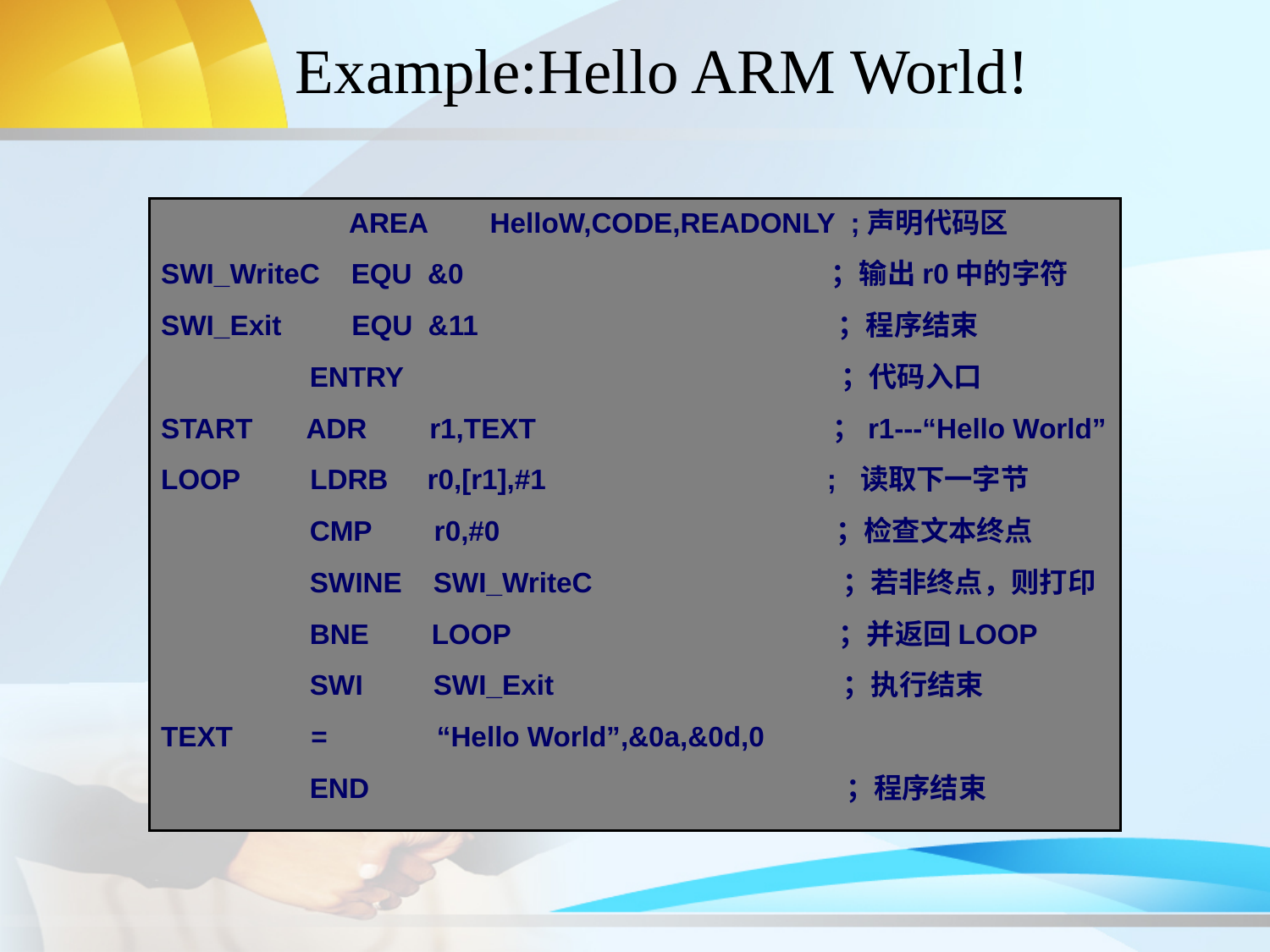

Example:Hello ARM World!
                        AREA        HelloW,CODE,READONLY  ;声明代码区
SWI_WriteC    EQU  &0                                              ；输出r0中的字符
SWI_Exit         EQU  &11                                             ；程序结束
                   ENTRY                                                       ；代码入口
START       ADR        r1,TEXT                                     ；r1---“Hello World”
LOOP         LDRB     r0,[r1],#1                                    ;  读取下一字节
                   CMP        r0,#0                                          ；检查文本终点
                   SWINE    SWI_WriteC                               ；若非终点，则打印
                   BNE        LOOP                                         ；并返回LOOP
                   SWI         SWI_Exit                                    ；执行结束
TEXT          =              “Hello World”,&0a,&0d,0
                   END                                                            ；程序结束